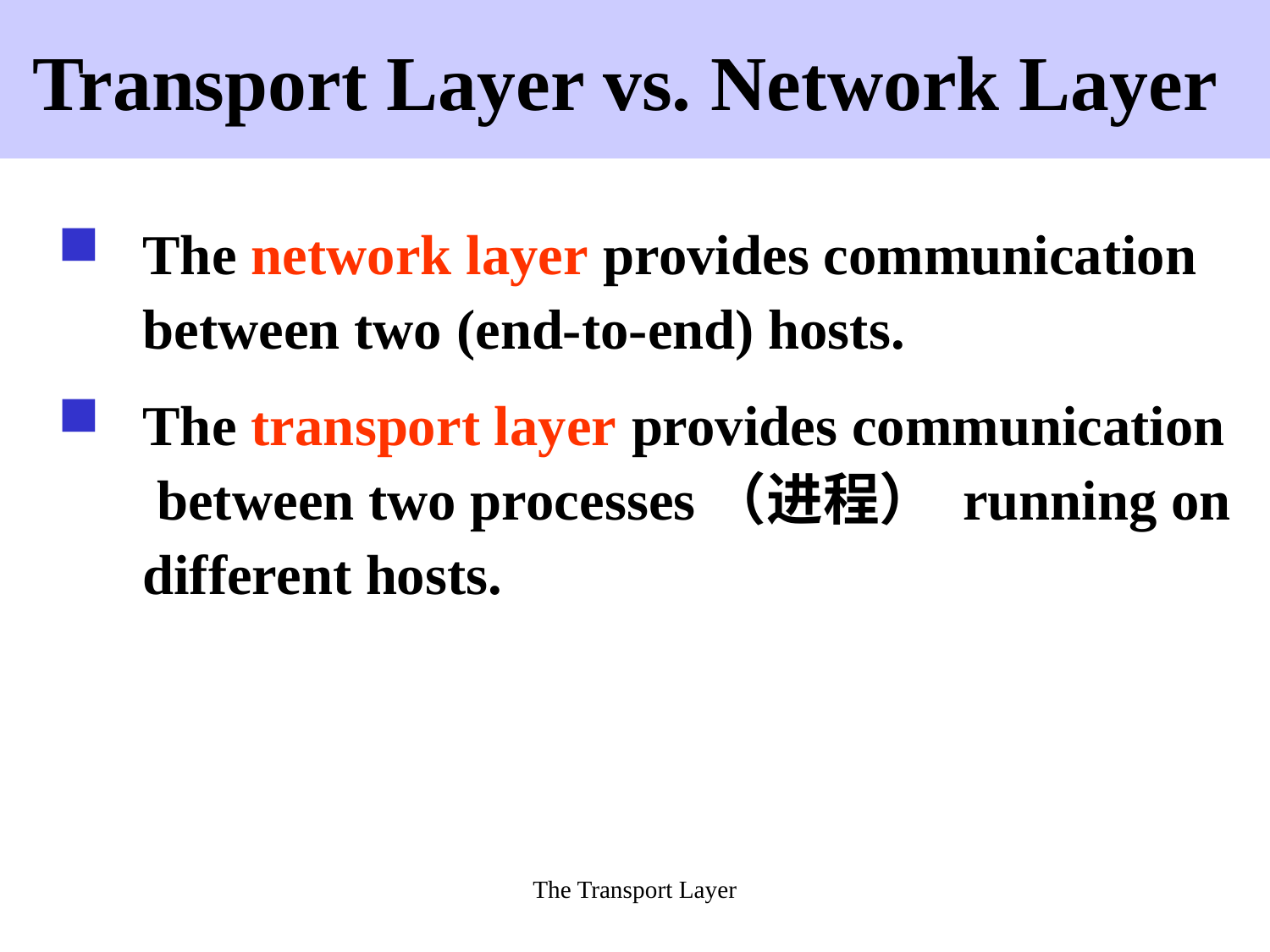

# Transport Layer vs. Network Layer
The network layer provides communication between two (end-to-end) hosts.
The transport layer provides communication  between two processes（进程） running on different hosts.

The Transport Layer
2